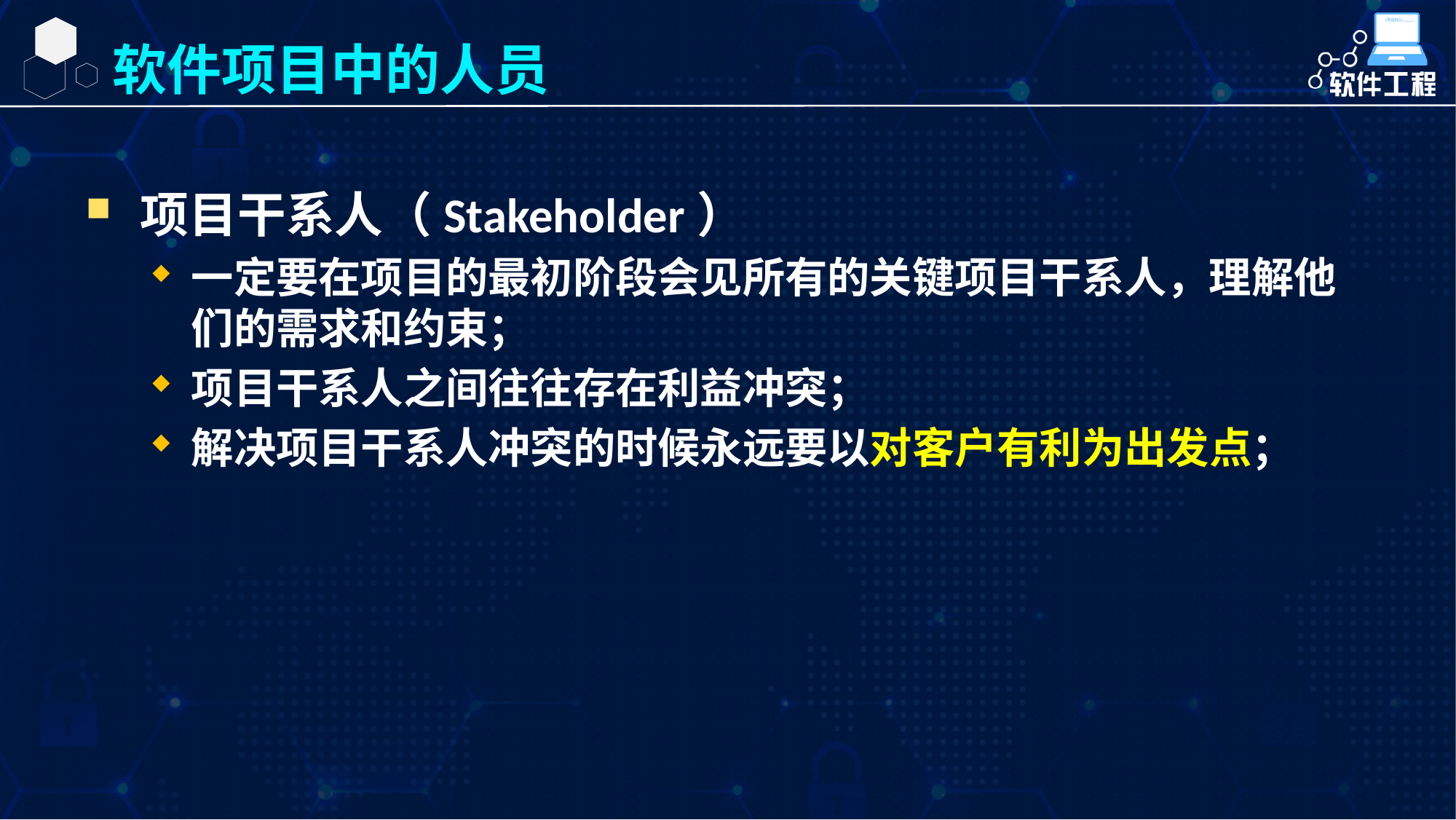

# 软件项目中的人员
项目干系人（Stakeholder）
一定要在项目的最初阶段会见所有的关键项目干系人，理解他们的需求和约束；
项目干系人之间往往存在利益冲突；
解决项目干系人冲突的时候永远要以对客户有利为出发点；